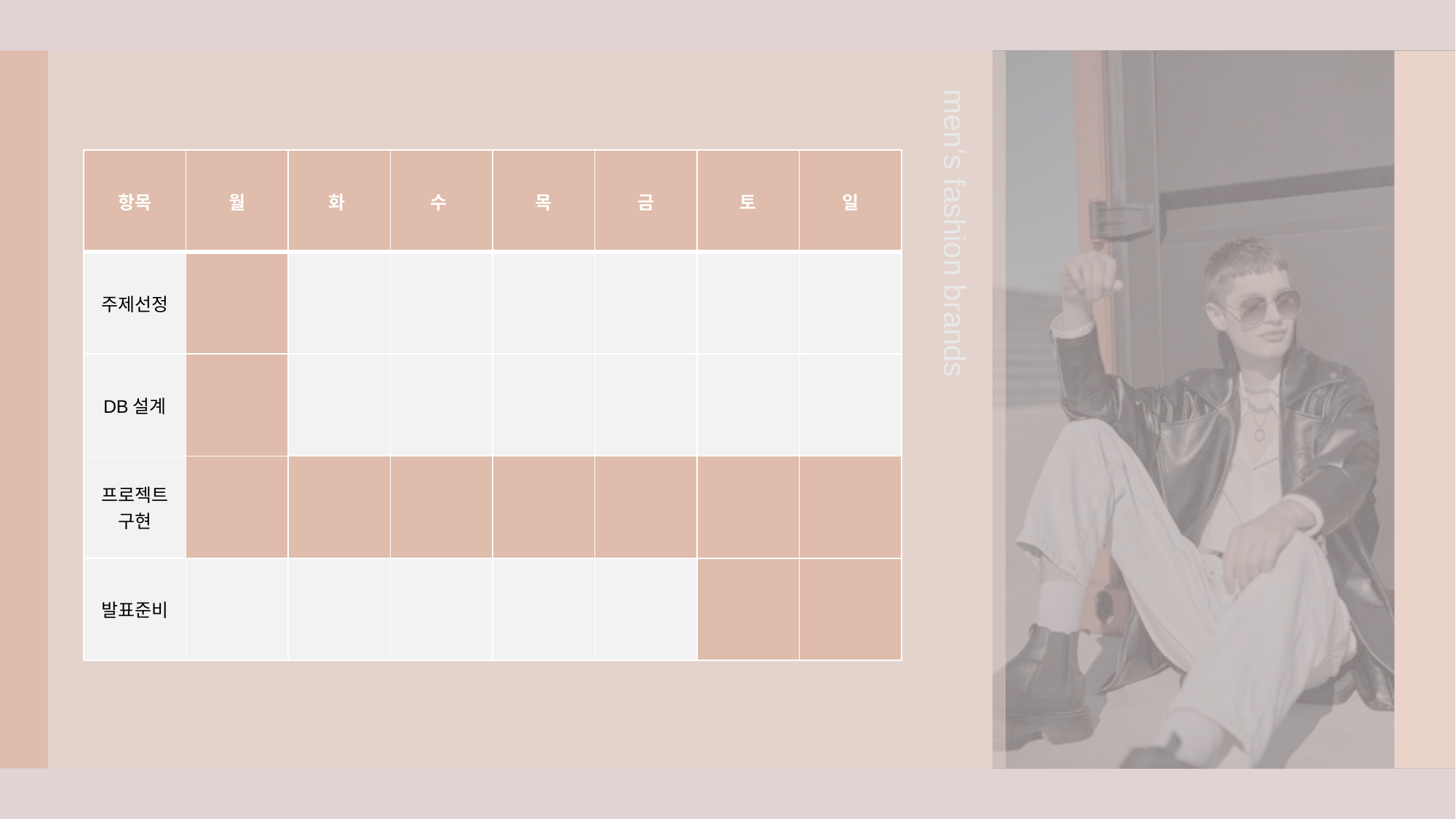

| 항목 | 월 | 화 | 수 | 목 | 금 | 토 | 일 |
| --- | --- | --- | --- | --- | --- | --- | --- |
| 주제선정 |  |  |  |  |  |  |  |
| DB설계 |  |  |  |  |  |  |  |
| 프로젝트 구현 |  |  |  |  |  |  |  |
| 발표준비 |  |  |  |  |  |  |  |
men's fashion brands